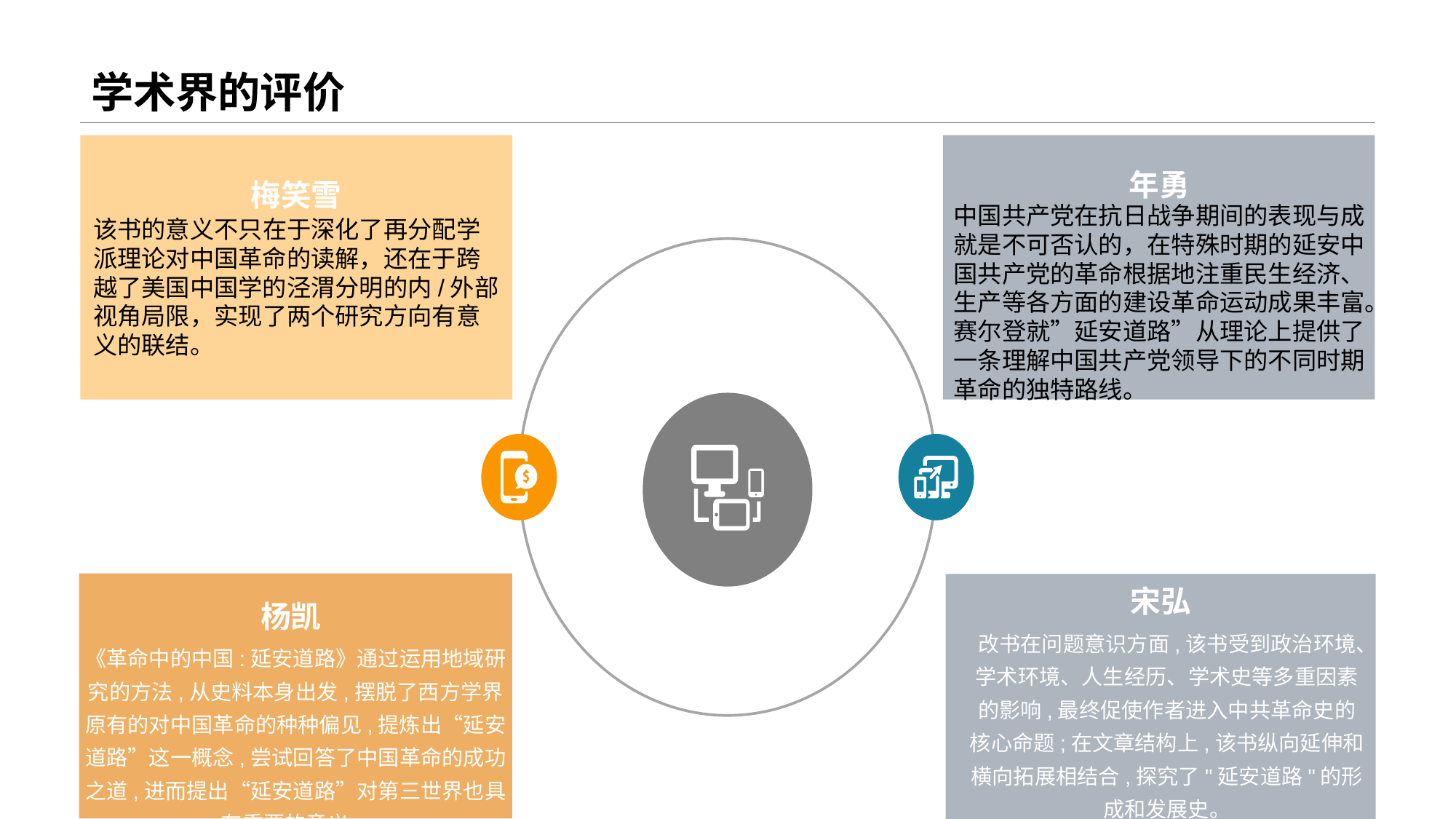

# 学术界的评价

年勇

梅笑雪

宋弘
改书在问题意识方面,该书受到政治环境、学术环境、人生经历、学术史等多重因素的影响,最终促使作者进入中共革命史的核心命题;在文章结构上,该书纵向延伸和横向拓展相结合,探究了"延安道路"的形成和发展史。

杨凯
《革命中的中国:延安道路》通过运用地域研究的方法,从史料本身出发,摆脱了西方学界原有的对中国革命的种种偏见,提炼出“延安道路”这一概念,尝试回答了中国革命的成功之道,进而提出“延安道路”对第三世界也具有重要的意义。
中国共产党在抗日战争期间的表现与成就是不可否认的，在特殊时期的延安中国共产党的革命根据地注重民生经济、生产等各方面的建设革命运动成果丰富。赛尔登就”延安道路”从理论上提供了一条理解中国共产党领导下的不同时期革命的独特路线。
该书的意义不只在于深化了再分配学派理论对中国革命的读解，还在于跨越了美国中国学的泾渭分明的内/外部视角局限，实现了两个研究方向有意义的联结。
9